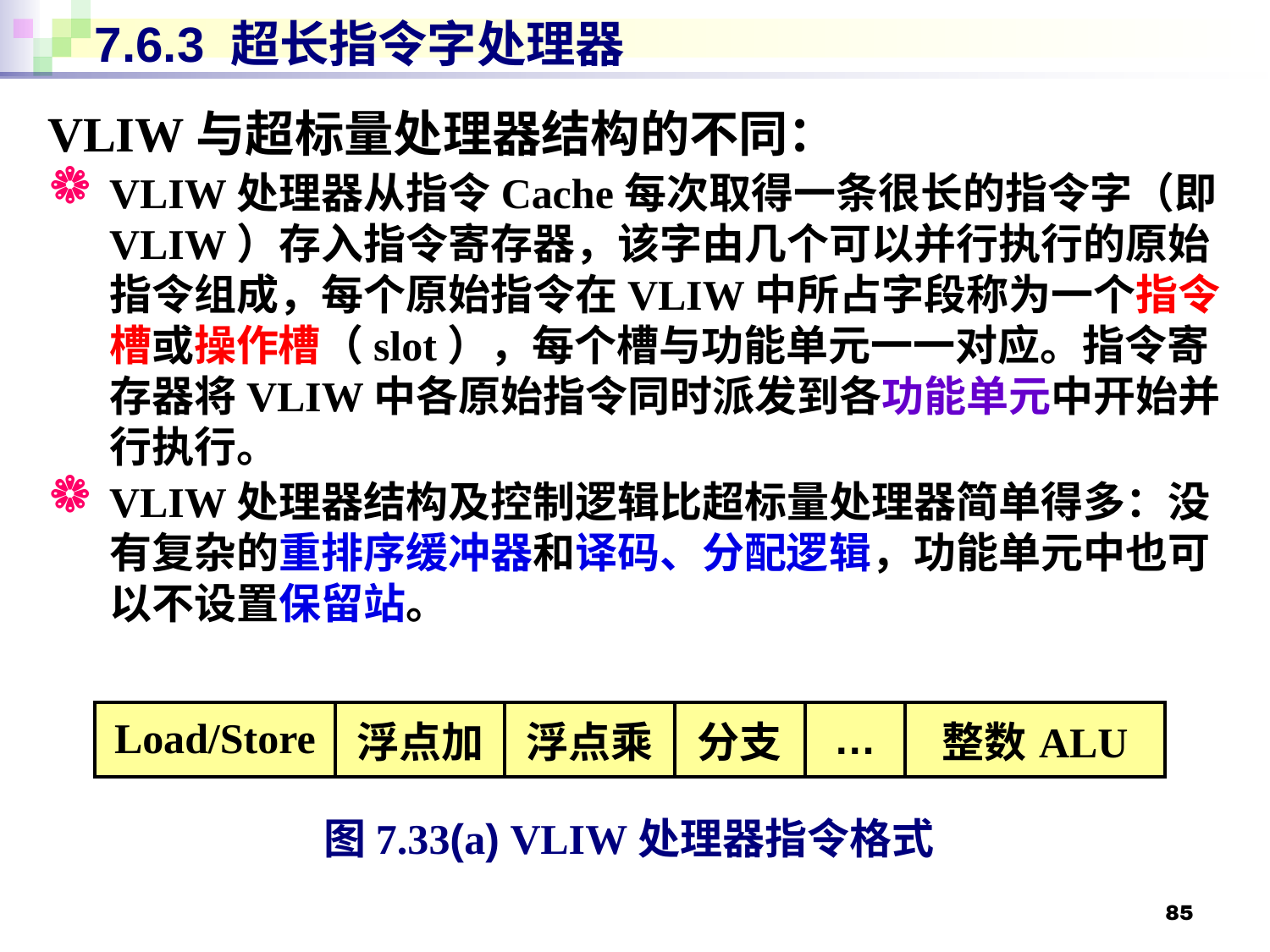

# 7.6.3 超长指令字处理器
VLIW与超标量处理器结构的不同：
VLIW处理器从指令Cache每次取得一条很长的指令字（即VLIW）存入指令寄存器，该字由几个可以并行执行的原始指令组成，每个原始指令在VLIW中所占字段称为一个指令槽或操作槽（slot），每个槽与功能单元一一对应。指令寄存器将VLIW中各原始指令同时派发到各功能单元中开始并行执行。
VLIW处理器结构及控制逻辑比超标量处理器简单得多：没有复杂的重排序缓冲器和译码、分配逻辑，功能单元中也可以不设置保留站。
| Load/Store | 浮点加 | 浮点乘 | 分支 | … | 整数ALU |
| --- | --- | --- | --- | --- | --- |
图7.33(a) VLIW处理器指令格式
85